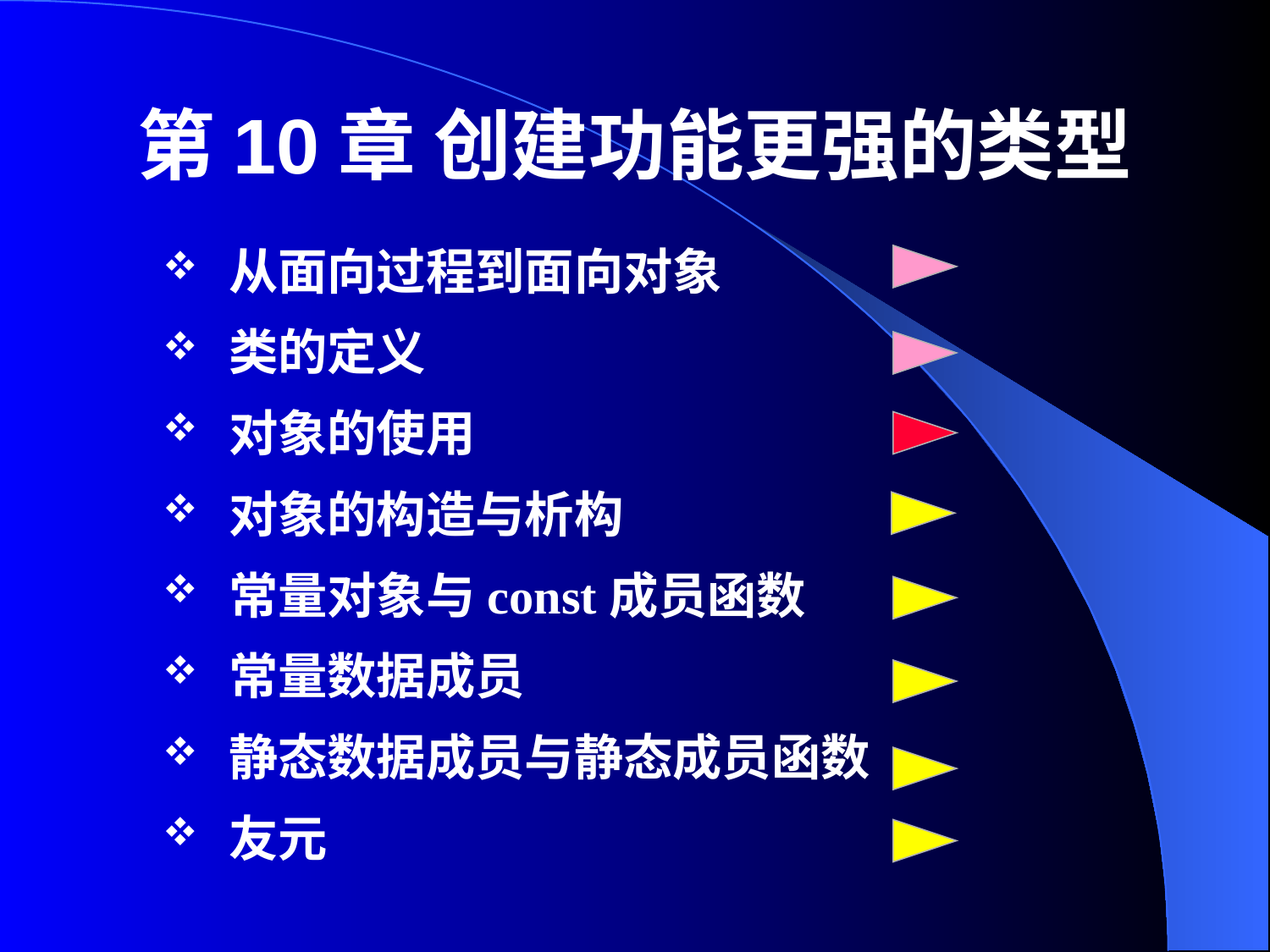

# 第10章 创建功能更强的类型
从面向过程到面向对象
类的定义
对象的使用
对象的构造与析构
常量对象与const成员函数
常量数据成员
静态数据成员与静态成员函数
友元